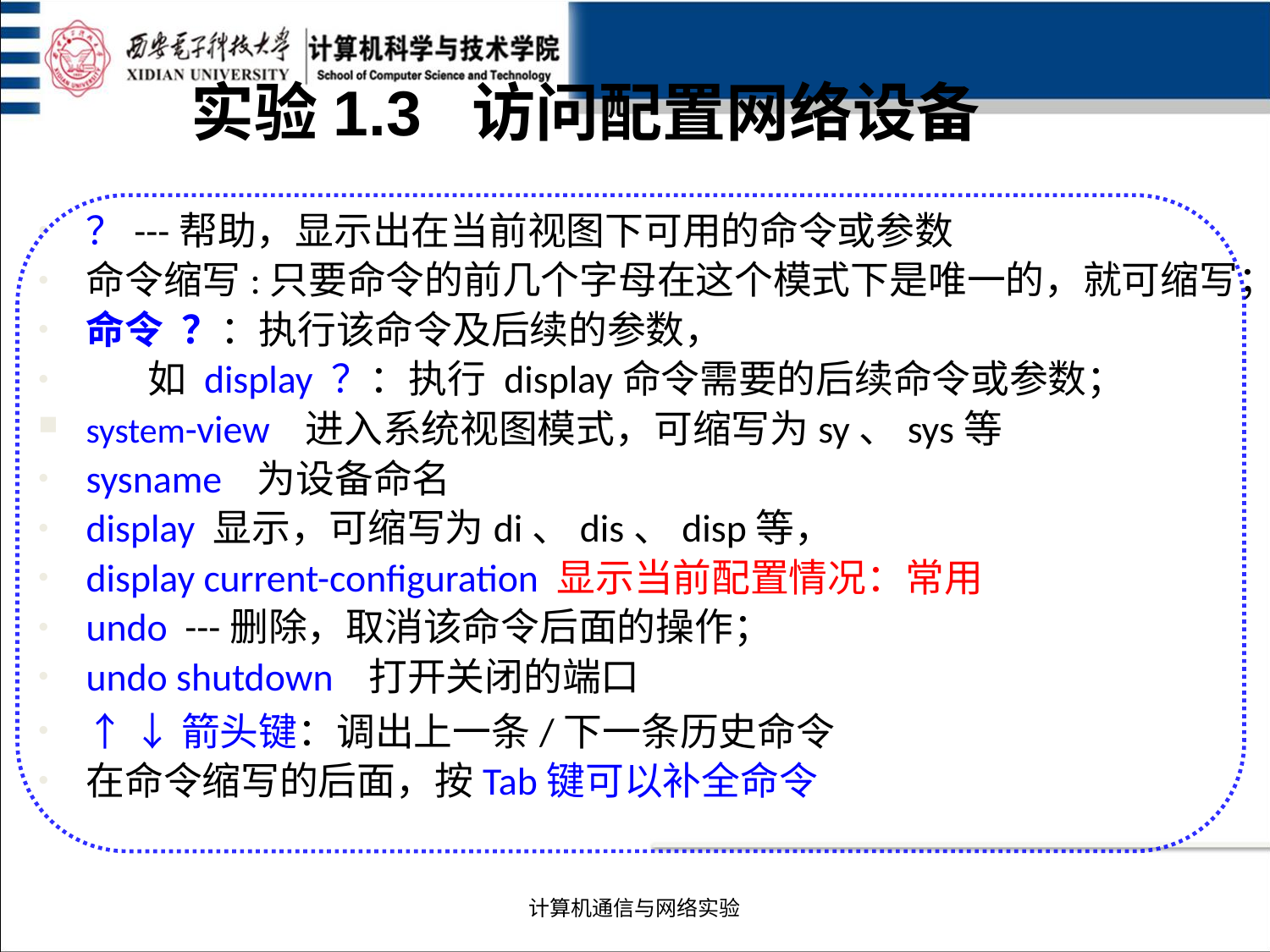

实验1.3  访问配置网络设备

？---帮助，显示出在当前视图下可用的命令或参数
命令缩写:只要命令的前几个字母在这个模式下是唯一的，就可缩写；
命令  ？：执行该命令及后续的参数，
      如 display ？：执行 display命令需要的后续命令或参数；
system-view   进入系统视图模式，可缩写为sy、sys等
sysname   为设备命名
display 显示，可缩写为di、dis、disp等，
display current-configuration 显示当前配置情况：常用
undo  ---删除，取消该命令后面的操作；
undo shutdown   打开关闭的端口
↑ ↓箭头键：调出上一条/下一条历史命令
在命令缩写的后面，按Tab键可以补全命令

计算机通信与网络实验